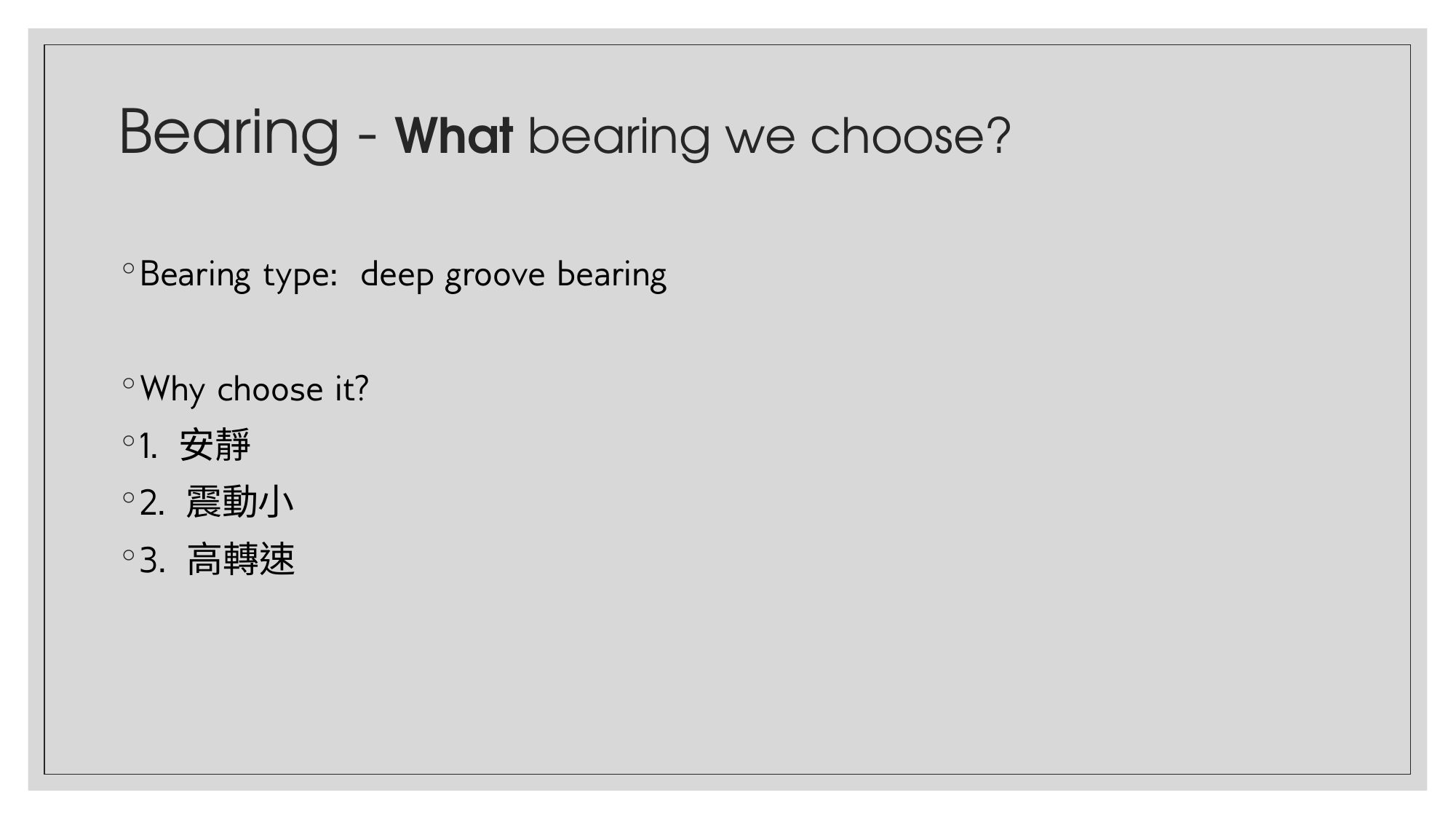

# Bearing - What bearing we choose?
Bearing type:  deep groove bearing

Why choose it?
1. 安靜
2. 震動小
3. 高轉速